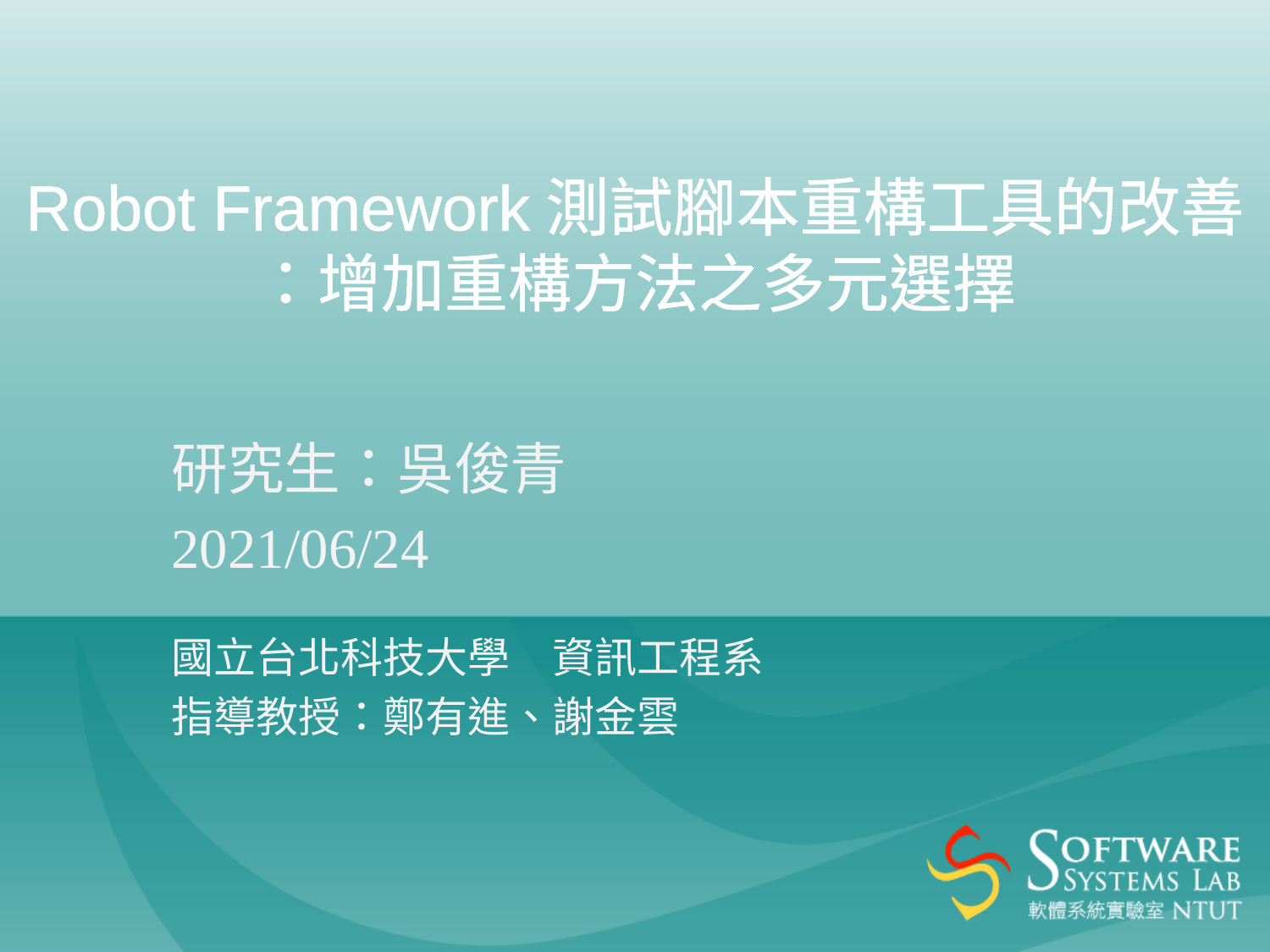

# Robot Framework測試腳本重構工具的改善 ：增加重構方法之多元選擇
研究生：吳俊青
2021/06/24

國立台北科技大學　資訊工程系
指導教授：鄭有進、謝金雲